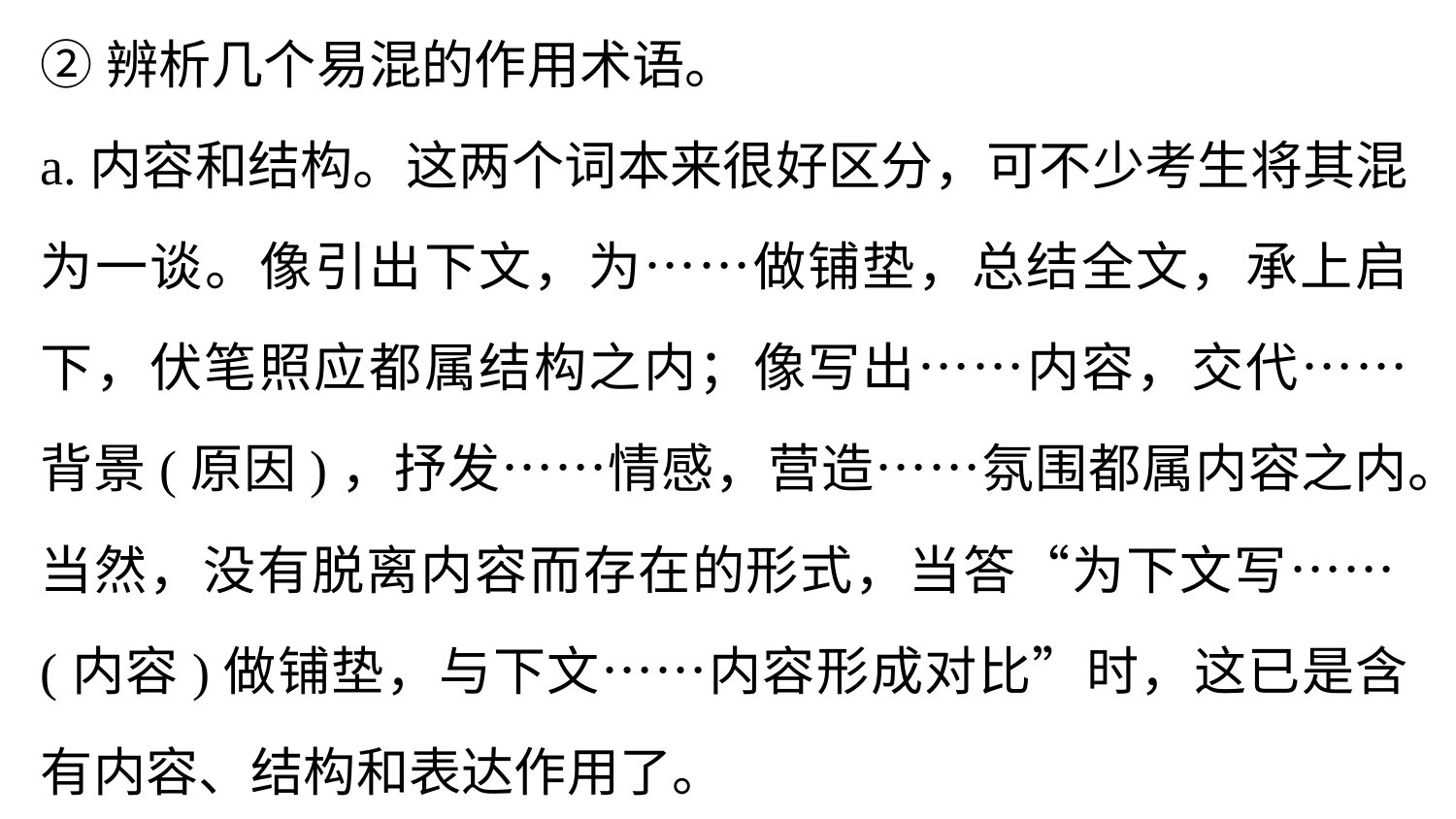

②辨析几个易混的作用术语。
a.内容和结构。这两个词本来很好区分，可不少考生将其混为一谈。像引出下文，为……做铺垫，总结全文，承上启下，伏笔照应都属结构之内；像写出……内容，交代……背景(原因)，抒发……情感，营造……氛围都属内容之内。当然，没有脱离内容而存在的形式，当答“为下文写……(内容)做铺垫，与下文……内容形成对比”时，这已是含有内容、结构和表达作用了。